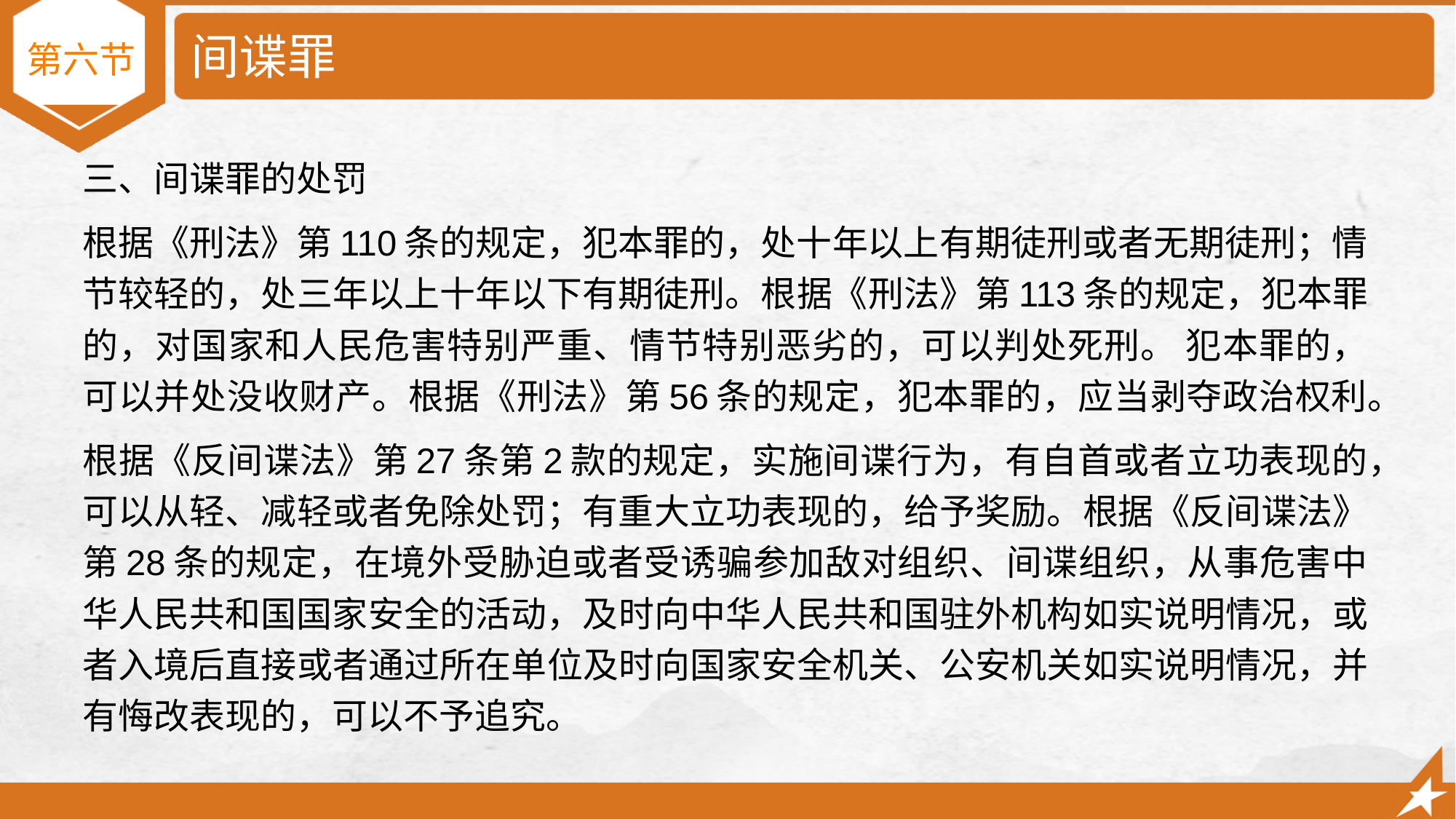

# 间谍罪
第六节
三、间谍罪的处罚
根据《刑法》第110条的规定，犯本罪的，处十年以上有期徒刑或者无期徒刑；情节较轻的，处三年以上十年以下有期徒刑。根据《刑法》第113条的规定，犯本罪的，对国家和人民危害特别严重、情节特别恶劣的，可以判处死刑。 犯本罪的，可以并处没收财产。根据《刑法》第56条的规定，犯本罪的，应当剥夺政治权利。
根据《反间谍法》第27条第2款的规定，实施间谍行为，有自首或者立功表现的，可以从轻、减轻或者免除处罚；有重大立功表现的，给予奖励。根据《反间谍法》第28条的规定，在境外受胁迫或者受诱骗参加敌对组织、间谍组织，从事危害中华人民共和国国家安全的活动，及时向中华人民共和国驻外机构如实说明情况，或者入境后直接或者通过所在单位及时向国家安全机关、公安机关如实说明情况，并有悔改表现的，可以不予追究。